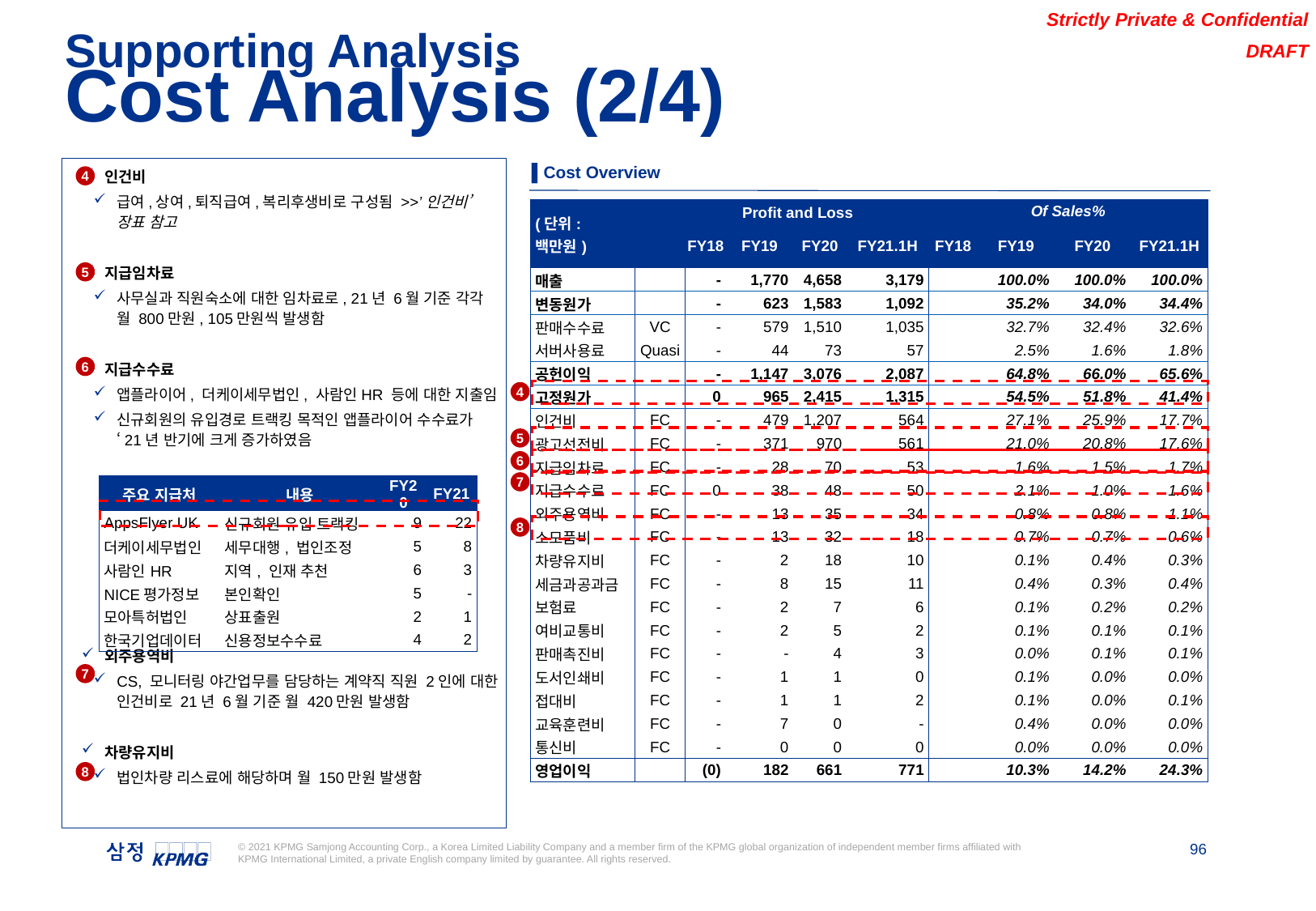

Supporting Analysis
Cost Analysis (2/4)
▌Cost Overview

인건비
급여,상여,퇴직급여,복리후생비로 구성됨 >>’인건비’ 장표 참고

지급임차료
사무실과 직원숙소에 대한 임차료로, 21년 6월 기준 각각 월 800만원, 105만원씩 발생함

지급수수료
앱플라이어, 더케이세무법인, 사람인HR 등에 대한 지출임
신규회원의 유입경로 트랙킹 목적인 앱플라이어 수수료가 ‘21년 반기에 크게 증가하였음

외주용역비
CS, 모니터링 야간업무를 담당하는 계약직 직원 2인에 대한 인건비로 21년 6월 기준 월 420만원 발생함

차량유지비
법인차량 리스료에 해당하며 월 150만원 발생함

4
| (단위: 백만원) |  | Profit and Loss |  |  |  | Of Sales% |  |  |  |
| --- | --- | --- | --- | --- | --- | --- | --- | --- | --- |
|  |  | FY18 | FY19 | FY20 | FY21.1H | FY18 | FY19 | FY20 | FY21.1H |
| 매출 |  | - | 1,770 | 4,658 | 3,179 |  | 100.0% | 100.0% | 100.0% |
| 변동원가 |  | - | 623 | 1,583 | 1,092 |  | 35.2% | 34.0% | 34.4% |
| 판매수수료 | VC | - | 579 | 1,510 | 1,035 |  | 32.7% | 32.4% | 32.6% |
| 서버사용료 | Quasi | - | 44 | 73 | 57 |  | 2.5% | 1.6% | 1.8% |
| 공헌이익 |  | - | 1,147 | 3,076 | 2,087 |  | 64.8% | 66.0% | 65.6% |
| 고정원가 |  | 0 | 965 | 2,415 | 1,315 |  | 54.5% | 51.8% | 41.4% |
| 인건비 | FC | - | 479 | 1,207 | 564 |  | 27.1% | 25.9% | 17.7% |
| 광고선전비 | FC | - | 371 | 970 | 561 |  | 21.0% | 20.8% | 17.6% |
| 지급임차료 | FC | - | 28 | 70 | 53 |  | 1.6% | 1.5% | 1.7% |
| 지급수수료 | FC | 0 | 38 | 48 | 50 |  | 2.1% | 1.0% | 1.6% |
| 외주용역비 | FC | - | 13 | 35 | 34 |  | 0.8% | 0.8% | 1.1% |
| 소모품비 | FC | - | 13 | 32 | 18 |  | 0.7% | 0.7% | 0.6% |
| 차량유지비 | FC | - | 2 | 18 | 10 |  | 0.1% | 0.4% | 0.3% |
| 세금과공과금 | FC | - | 8 | 15 | 11 |  | 0.4% | 0.3% | 0.4% |
| 보험료 | FC | - | 2 | 7 | 6 |  | 0.1% | 0.2% | 0.2% |
| 여비교통비 | FC | - | 2 | 5 | 2 |  | 0.1% | 0.1% | 0.1% |
| 판매촉진비 | FC | - | - | 4 | 3 |  | 0.0% | 0.1% | 0.1% |
| 도서인쇄비 | FC | - | 1 | 1 | 0 |  | 0.1% | 0.0% | 0.0% |
| 접대비 | FC | - | 1 | 1 | 2 |  | 0.1% | 0.0% | 0.1% |
| 교육훈련비 | FC | - | 7 | 0 | - |  | 0.4% | 0.0% | 0.0% |
| 통신비 | FC | - | 0 | 0 | 0 |  | 0.0% | 0.0% | 0.0% |
| 영업이익 |  | (0) | 182 | 661 | 771 |  | 10.3% | 14.2% | 24.3% |
5
6

4

5

6

7
| 주요 지급처 | 내용 | FY20 | FY21 |
| --- | --- | --- | --- |
| AppsFlyer UK | 신규회원 유입 트랙킹 | 9 | 22 |
| 더케이세무법인 | 세무대행, 법인조정 | 5 | 8 |
| 사람인HR | 지역, 인재 추천 | 6 | 3 |
| NICE평가정보 | 본인확인 | 5 | - |
| 모아특허법인 | 상표출원 | 2 | 1 |
| 한국기업데이터 | 신용정보수수료 | 4 | 2 |

8
7
8